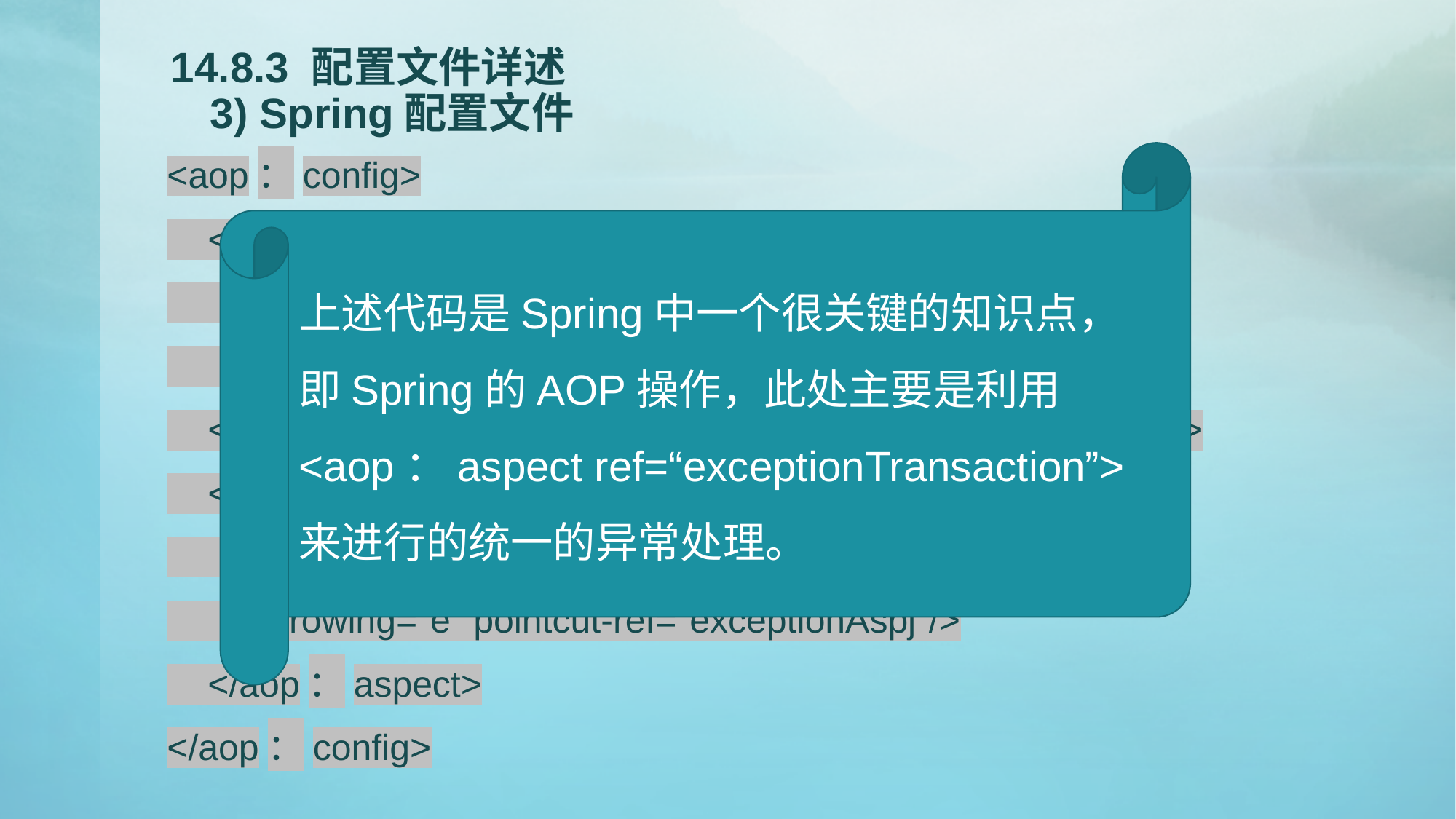

# 14.8.3 配置文件详述 3) Spring配置文件
上述代码是Spring中一个很关键的知识点，即Spring的AOP操作，此处主要是利用<aop：aspect ref=“exceptionTransaction”>来进行的统一的异常处理。
<aop：config>
    <aop：pointcut expression=
      "execution(* com.panda.serviceImpl.*.*(..))"
      id="exceptionAspj"/>
    <aop：advisor advice-ref="tx" pointcut-ref="exceptionAspj"/>
    <aop：aspect ref="exceptionTransaction">
        <aop：after-throwing method="throwException"
         throwing="e" pointcut-ref="exceptionAspj"/>
    </aop：aspect>
</aop：config>